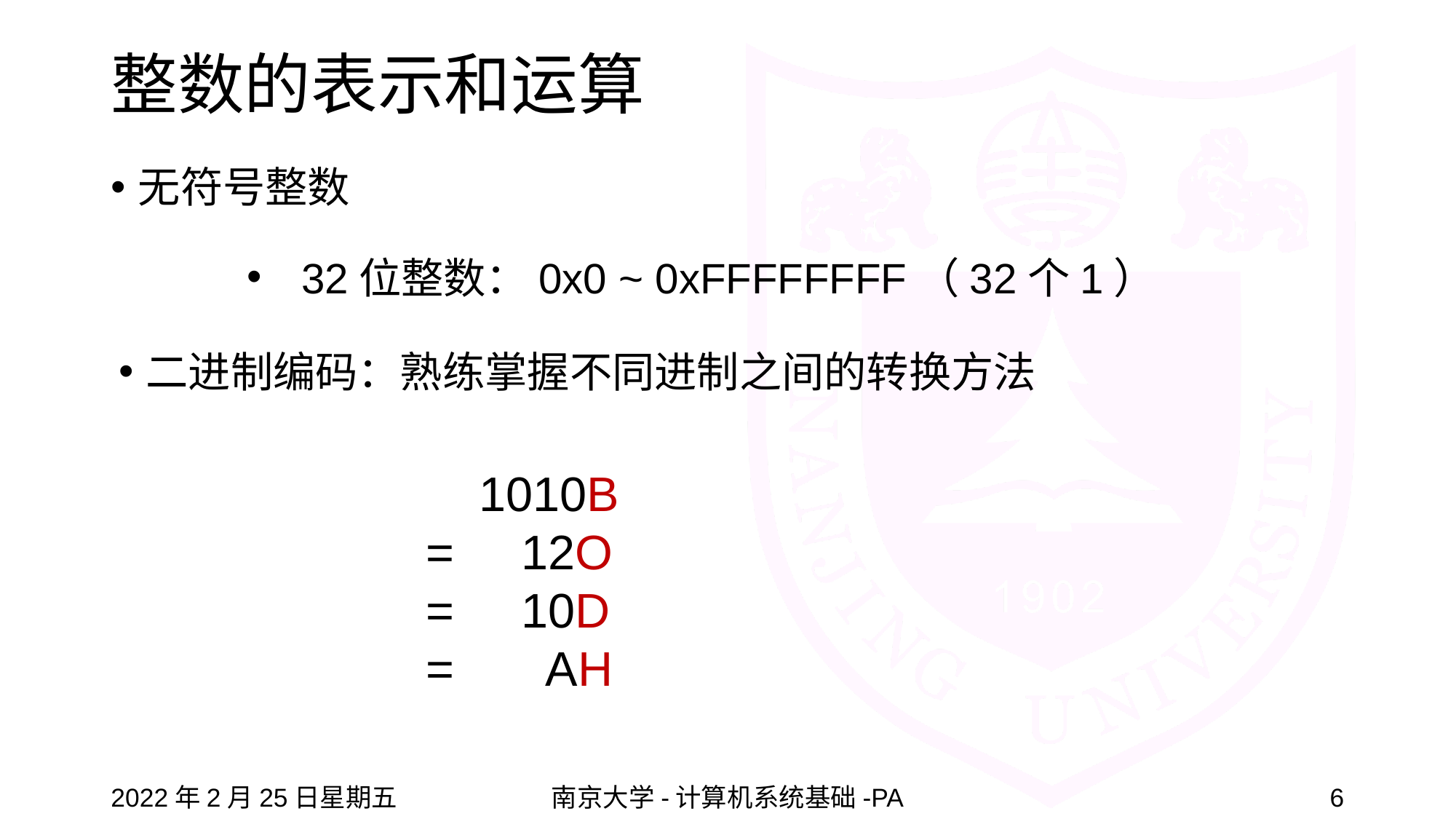

# 整数的表示和运算
无符号整数

32位整数：0x0 ~ 0xFFFFFFFF（32个1）
二进制编码：熟练掌握不同进制之间的转换方法
    1010B
=     12O
=     10D
=       AH
2022年2月25日星期五
南京大学-计算机系统基础-PA
6